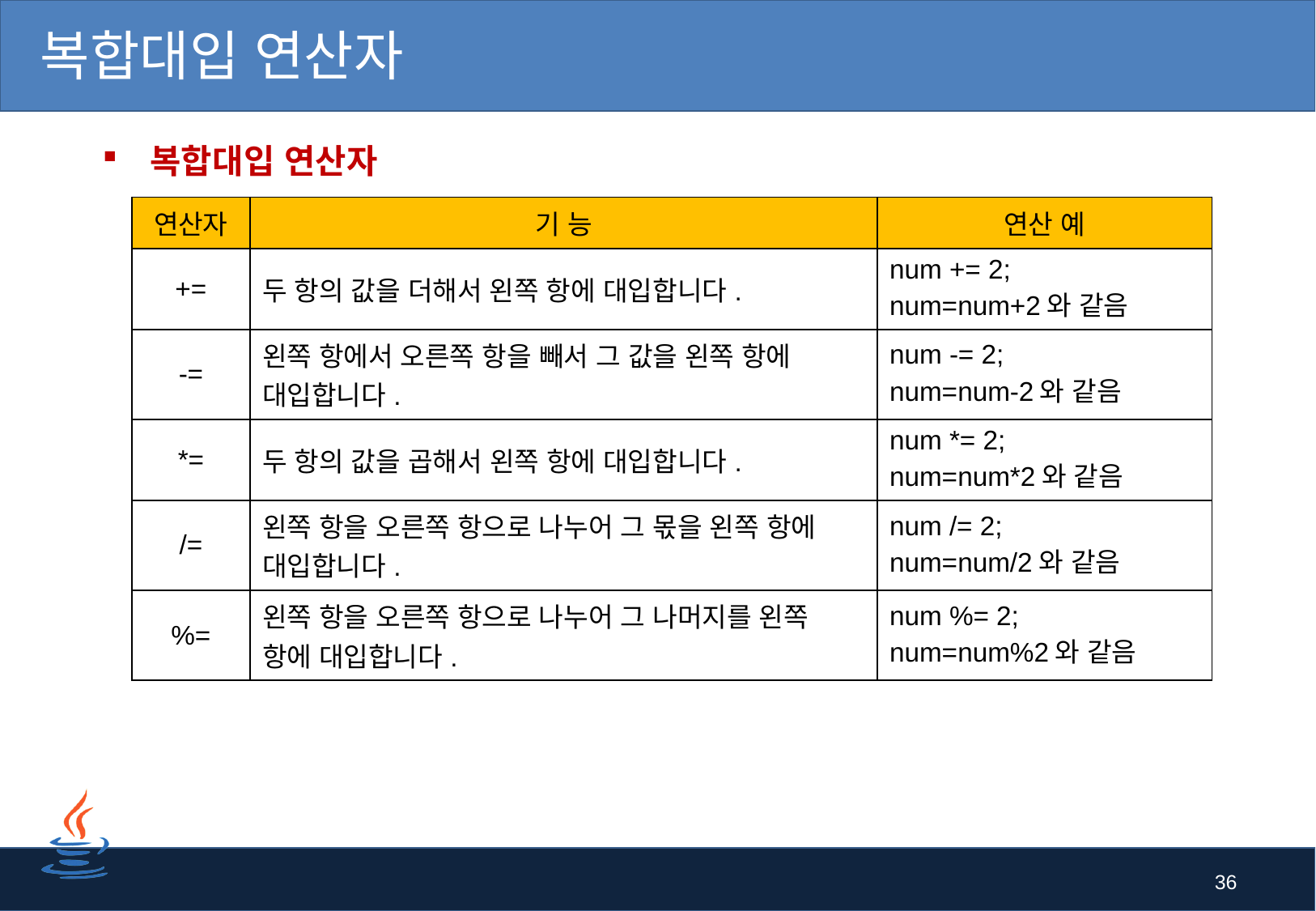

# 복합대입 연산자
 복합대입 연산자

| 연산자 | 기 능 | 연산 예 |
| --- | --- | --- |
| += | 두 항의 값을 더해서 왼쪽 항에 대입합니다. | num += 2; num=num+2와 같음 |
| -= | 왼쪽 항에서 오른쪽 항을 빼서 그 값을 왼쪽 항에 대입합니다. | num -= 2; num=num-2와 같음 |
| \*= | 두 항의 값을 곱해서 왼쪽 항에 대입합니다. | num \*= 2; num=num\*2와 같음 |
| /= | 왼쪽 항을 오른쪽 항으로 나누어 그 몫을 왼쪽 항에 대입합니다. | num /= 2; num=num/2와 같음 |
| %= | 왼쪽 항을 오른쪽 항으로 나누어 그 나머지를 왼쪽 항에 대입합니다. | num %= 2; num=num%2와 같음 |
36